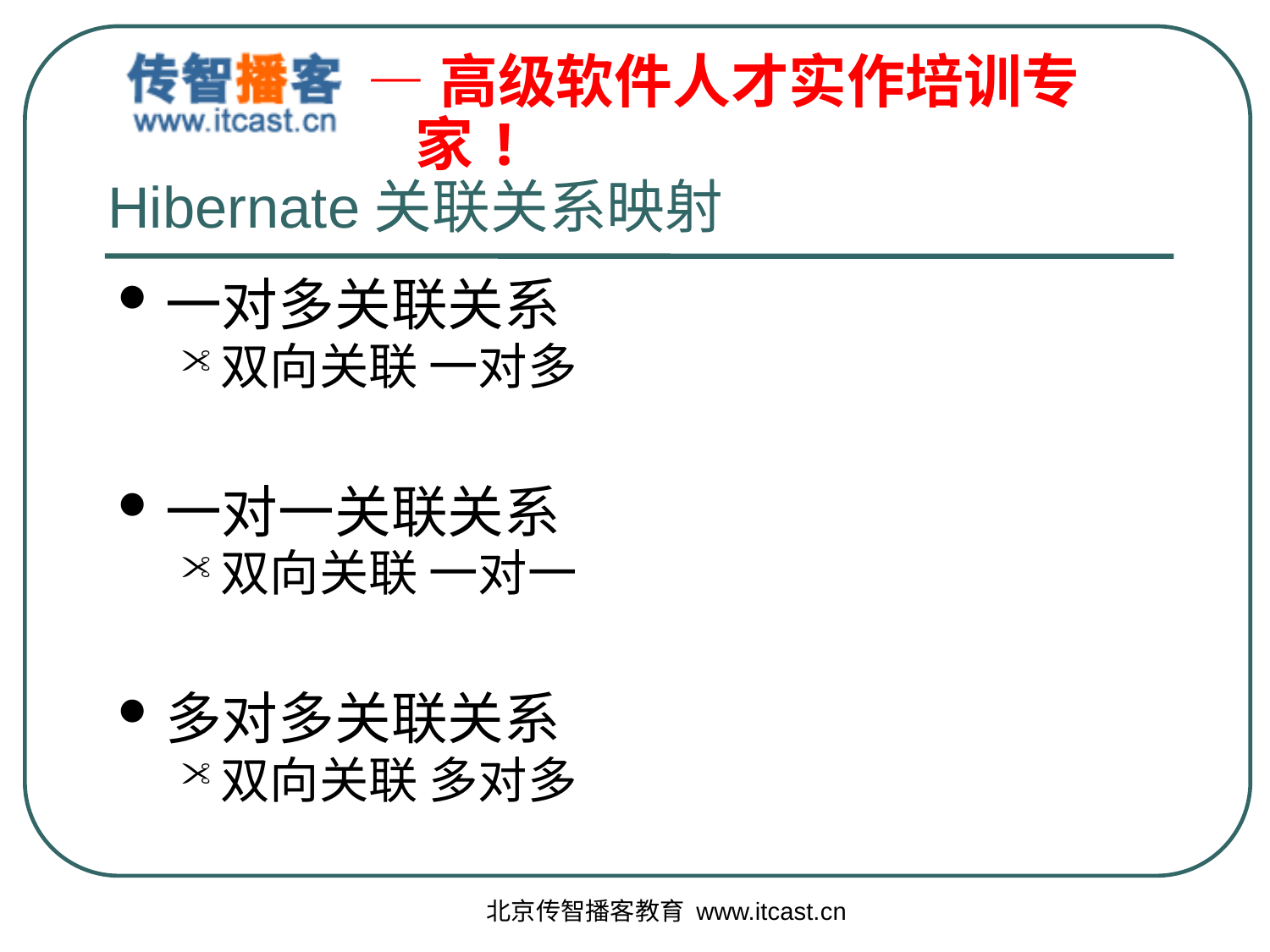

# Hibernate关联关系映射
一对多关联关系
双向关联 一对多

一对一关联关系
双向关联 一对一

多对多关联关系
双向关联 多对多
北京传智播客教育 www.itcast.cn